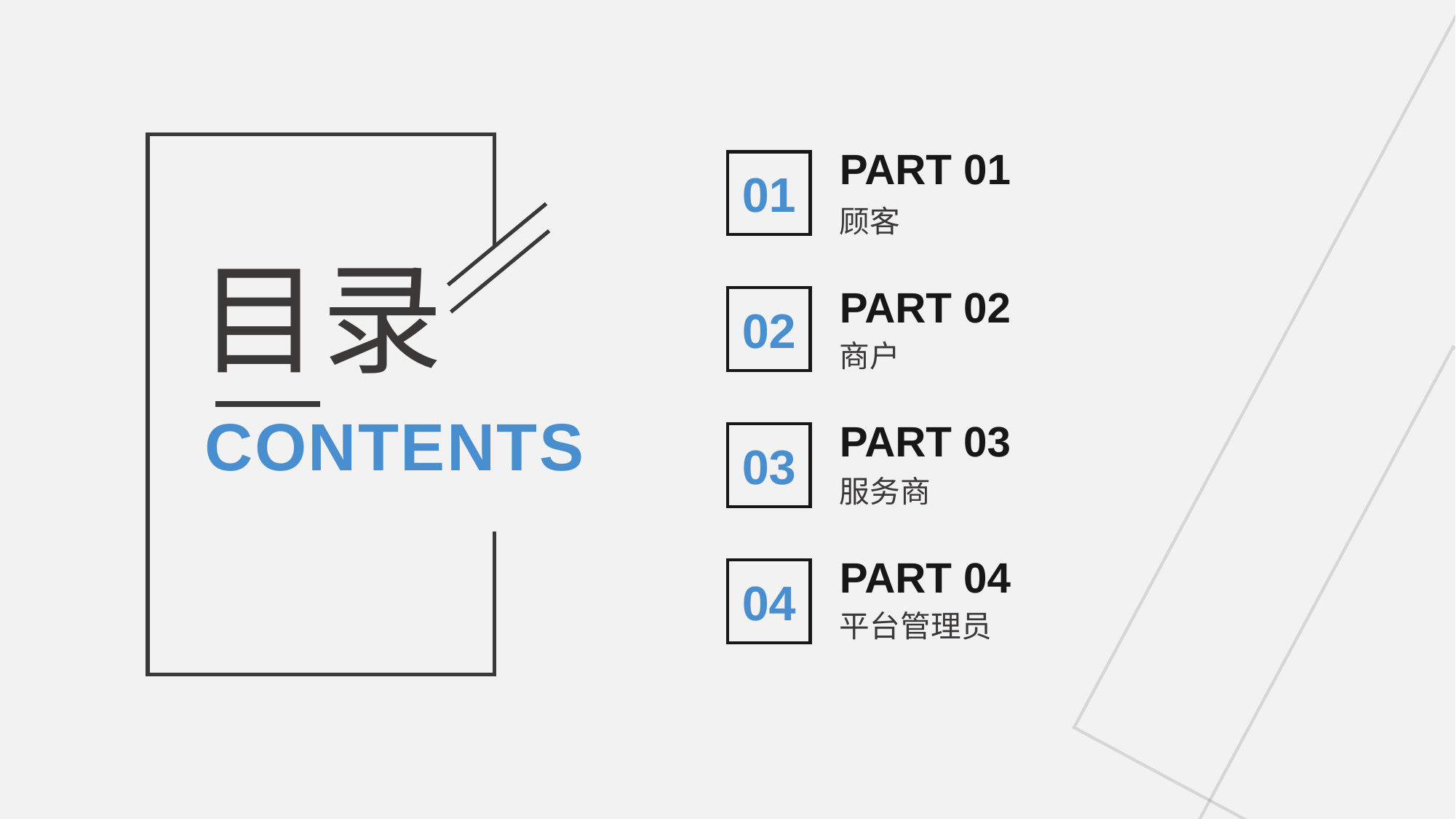

PART 01

01
顾客

PART 02

02
目录
商户
CONTENTS
PART 03

03
服务商

PART 04

04
平台管理员